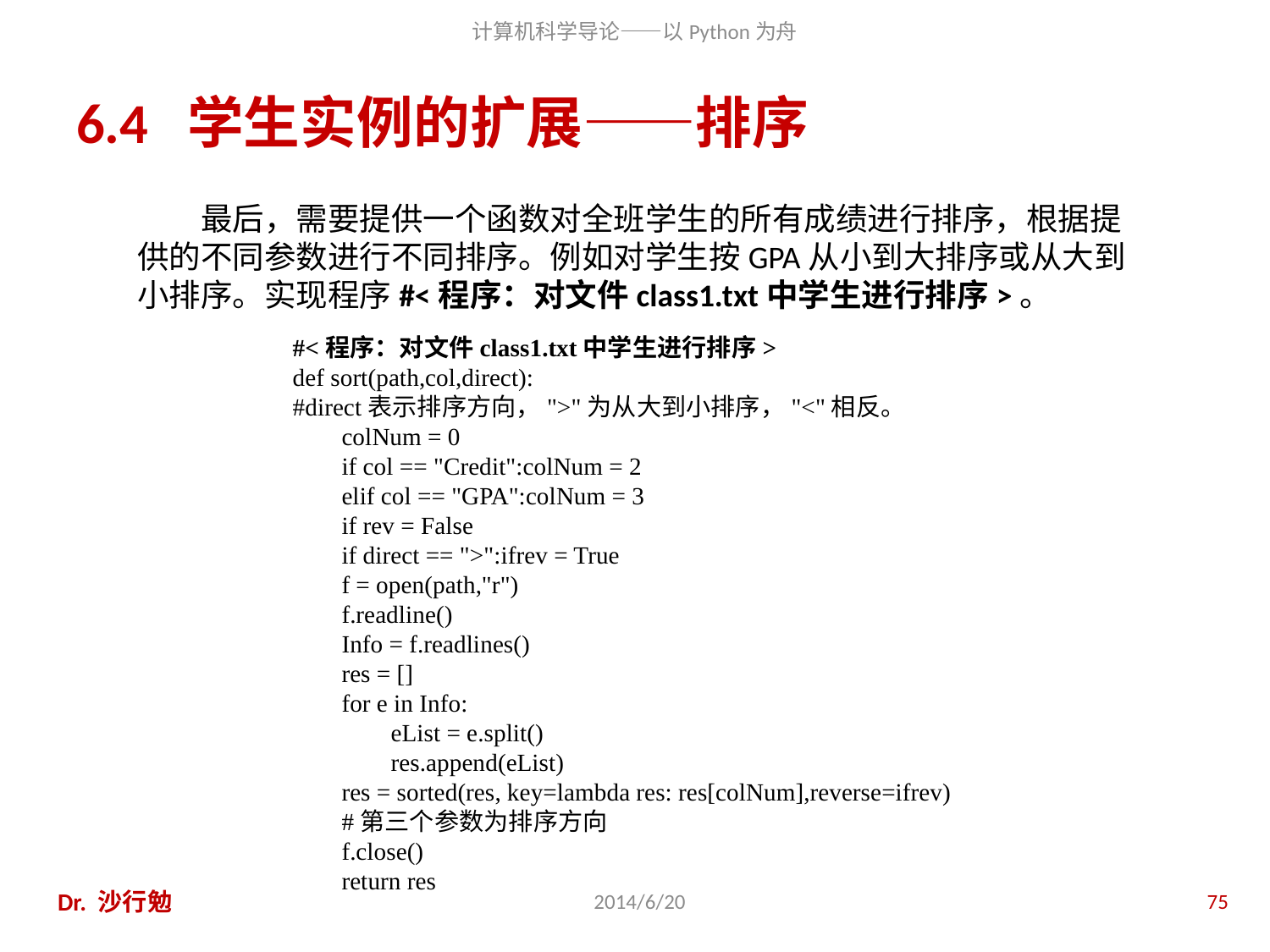

# 6.4  学生实例的扩展——排序
最后，需要提供一个函数对全班学生的所有成绩进行排序，根据提供的不同参数进行不同排序。例如对学生按GPA从小到大排序或从大到小排序。实现程序#<程序：对文件class1.txt中学生进行排序>。
#<程序：对文件class1.txt中学生进行排序>
def sort(path,col,direct):
#direct表示排序方向，">"为从大到小排序，"<"相反。
        colNum = 0
        if col == "Credit":colNum = 2
        elif col == "GPA":colNum = 3
        if rev = False
        if direct == ">":ifrev = True
        f = open(path,"r")
        f.readline()
        Info = f.readlines()
        res = []
        for e in Info:
                eList = e.split()
                res.append(eList)
        res = sorted(res, key=lambda res: res[colNum],reverse=ifrev)
        #第三个参数为排序方向
        f.close()
        return res
Dr. 沙行勉
2014/6/20
75